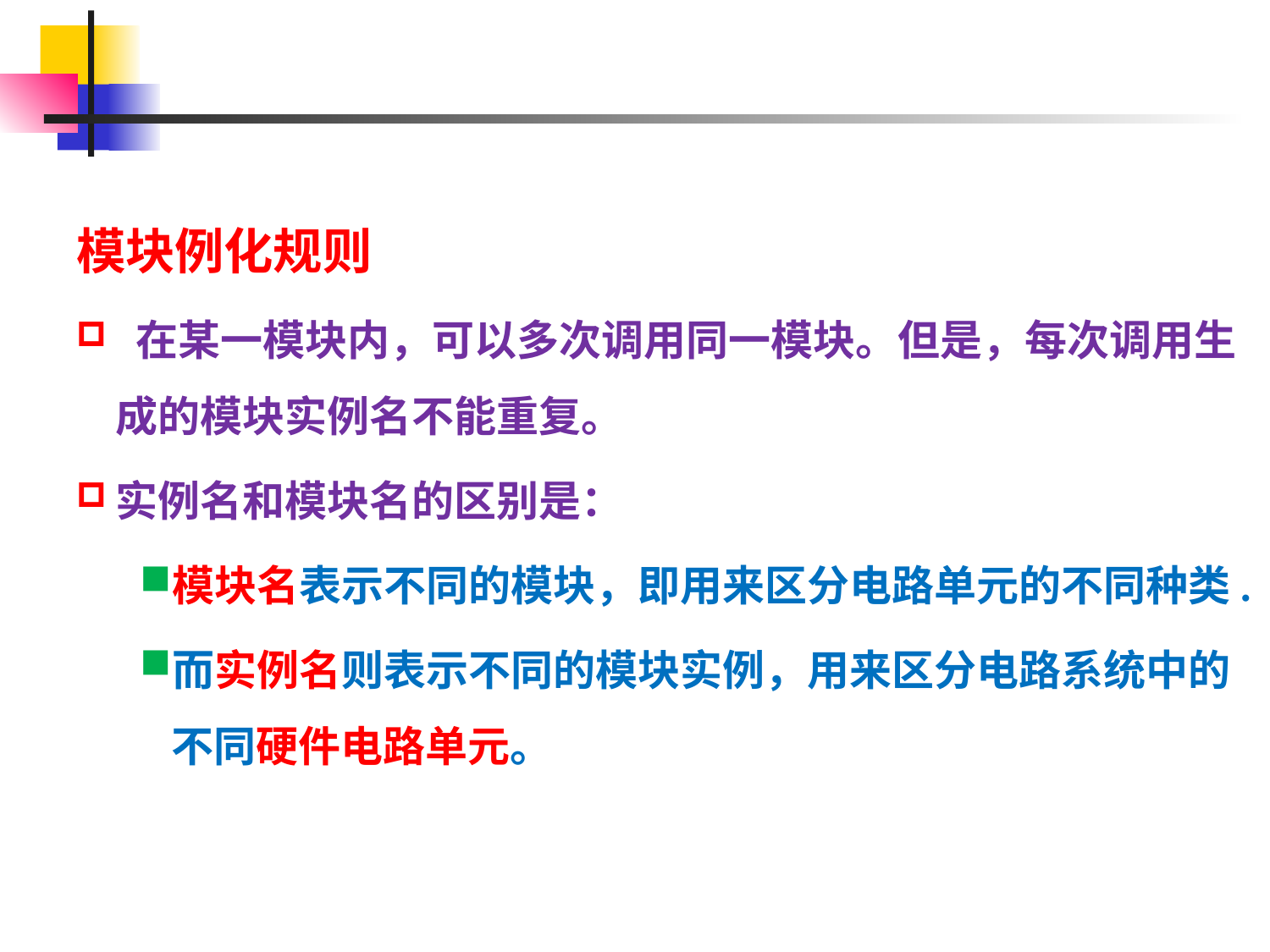

模块例化规则
 在某一模块内，可以多次调用同一模块。但是，每次调用生成的模块实例名不能重复。
实例名和模块名的区别是：
模块名表示不同的模块，即用来区分电路单元的不同种类.
而实例名则表示不同的模块实例，用来区分电路系统中的不同硬件电路单元。